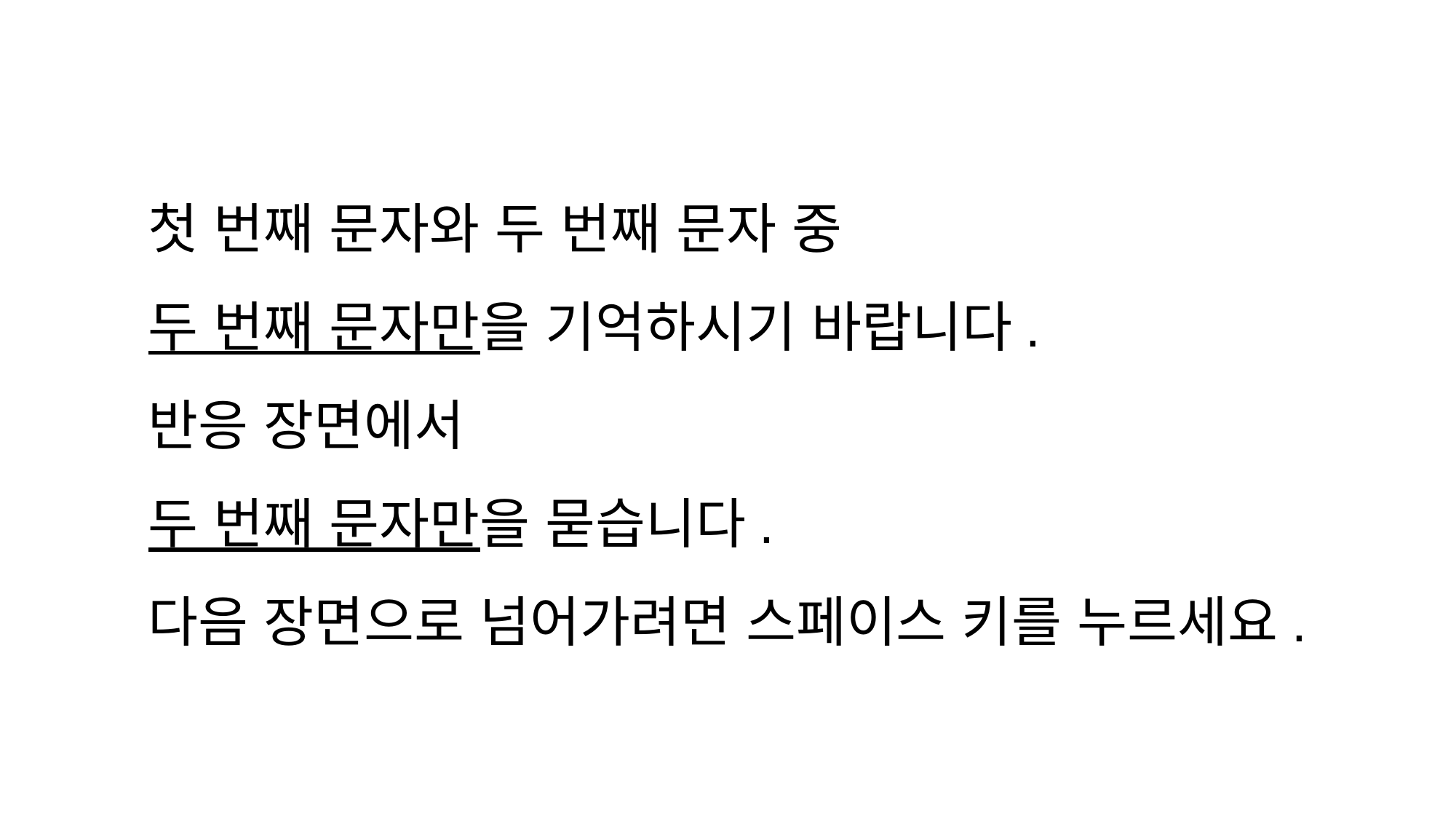

첫 번째 문자와 두 번째 문자 중
두 번째 문자만을 기억하시기 바랍니다.
반응 장면에서
두 번째 문자만을 묻습니다.
다음 장면으로 넘어가려면 스페이스 키를 누르세요.